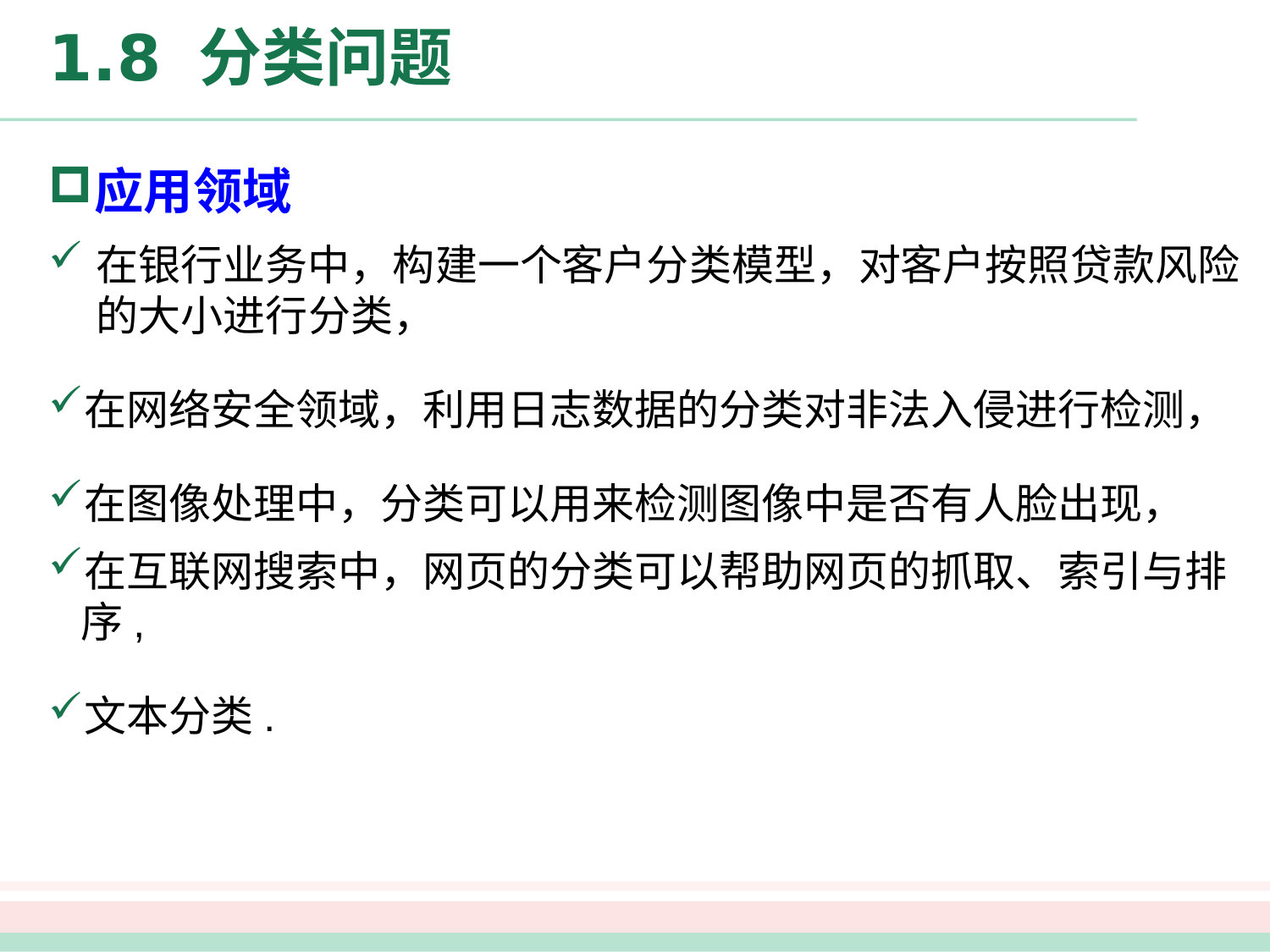

# 1.8 分类问题
应用领域
在银行业务中，构建一个客户分类模型，对客户按照贷款风险的大小进行分类，
在网络安全领域，利用日志数据的分类对非法入侵进行检测，
在图像处理中，分类可以用来检测图像中是否有人脸出现，
在互联网搜索中，网页的分类可以帮助网页的抓取、索引与排序,
文本分类.